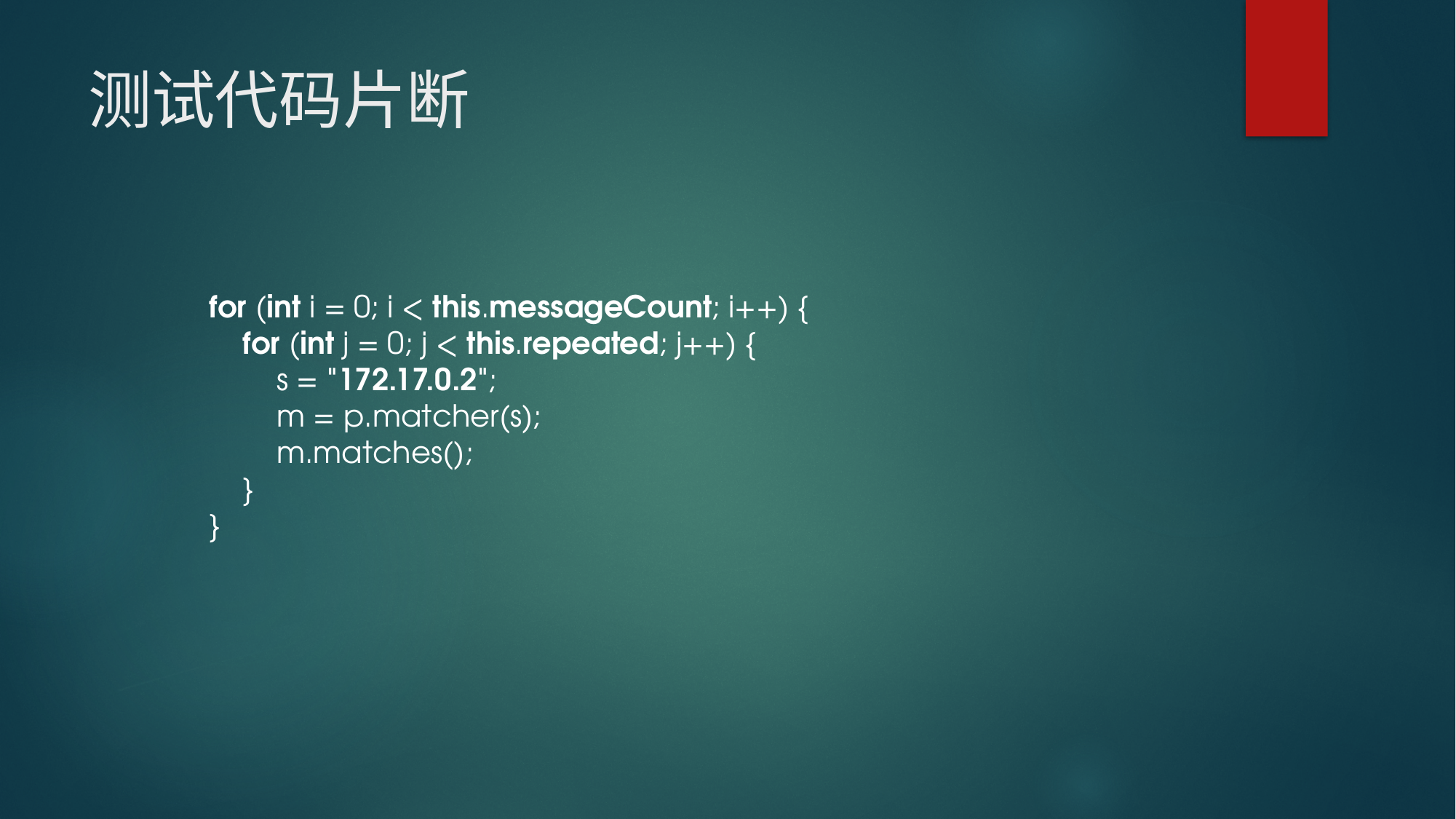

# 测试代码片断
        for (int i = 0; i < this.messageCount; i++) {
            for (int j = 0; j < this.repeated; j++) {
                s = "172.17.0.2";
                m = p.matcher(s);
                m.matches();
            }
        }